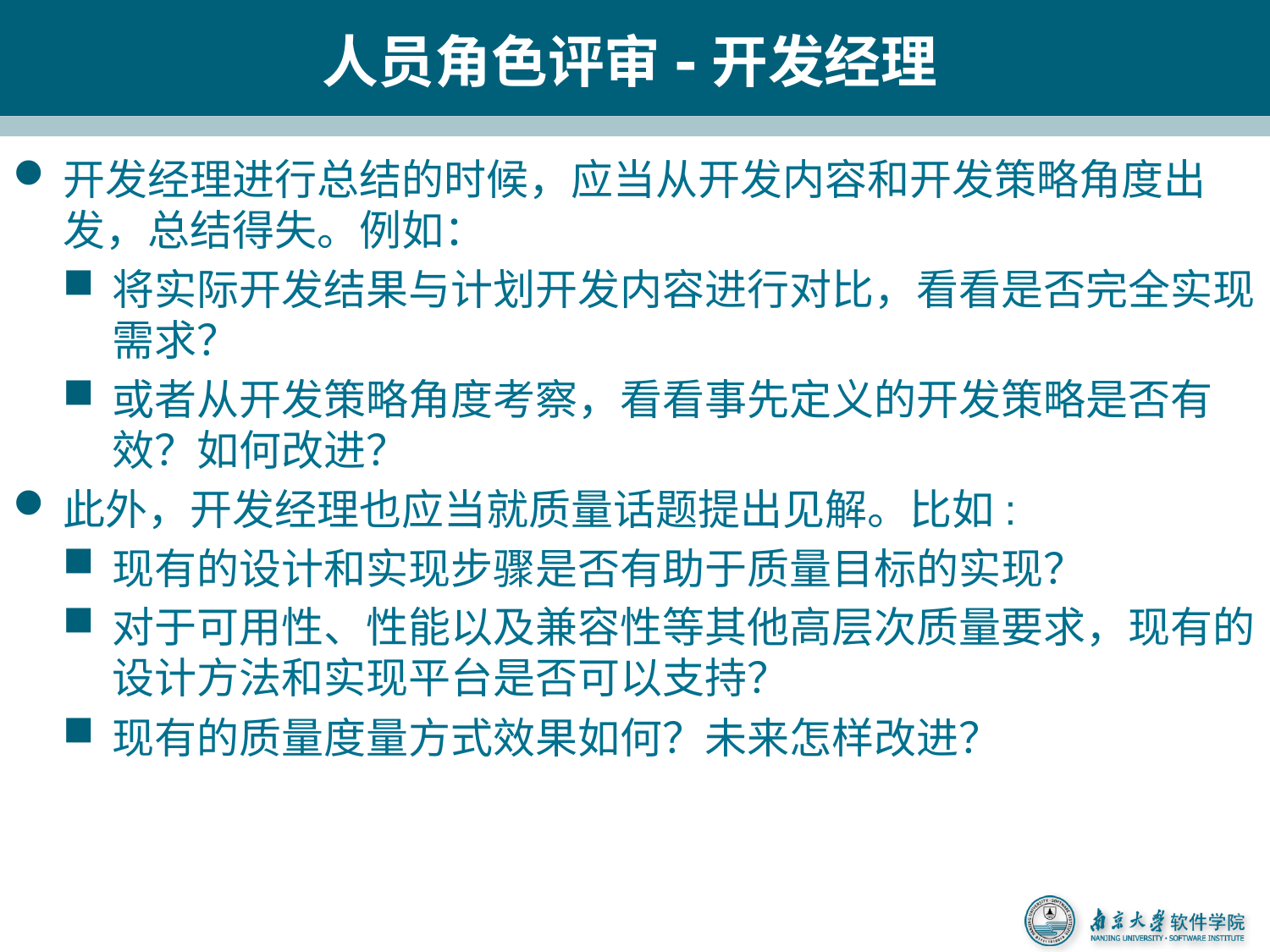

# 人员角色评审-开发经理
开发经理进行总结的时候，应当从开发内容和开发策略角度出发，总结得失。例如：
将实际开发结果与计划开发内容进行对比，看看是否完全实现需求？
或者从开发策略角度考察，看看事先定义的开发策略是否有效？如何改进？
此外，开发经理也应当就质量话题提出见解。比如:
现有的设计和实现步骤是否有助于质量目标的实现？
对于可用性、性能以及兼容性等其他高层次质量要求，现有的设计方法和实现平台是否可以支持？
现有的质量度量方式效果如何？未来怎样改进？